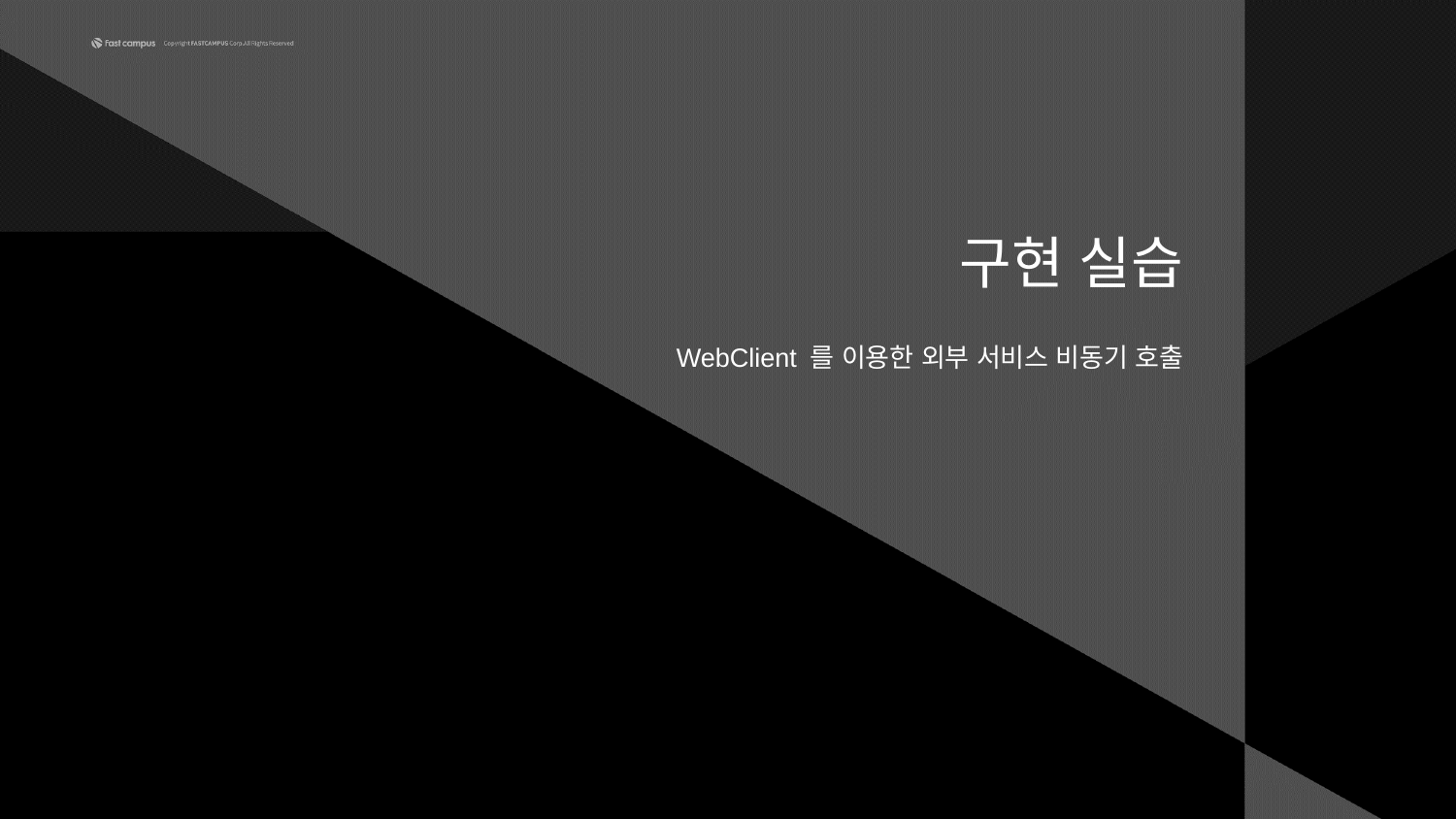

# 구현 실습
WebClient 를 이용한 외부 서비스 비동기 호출